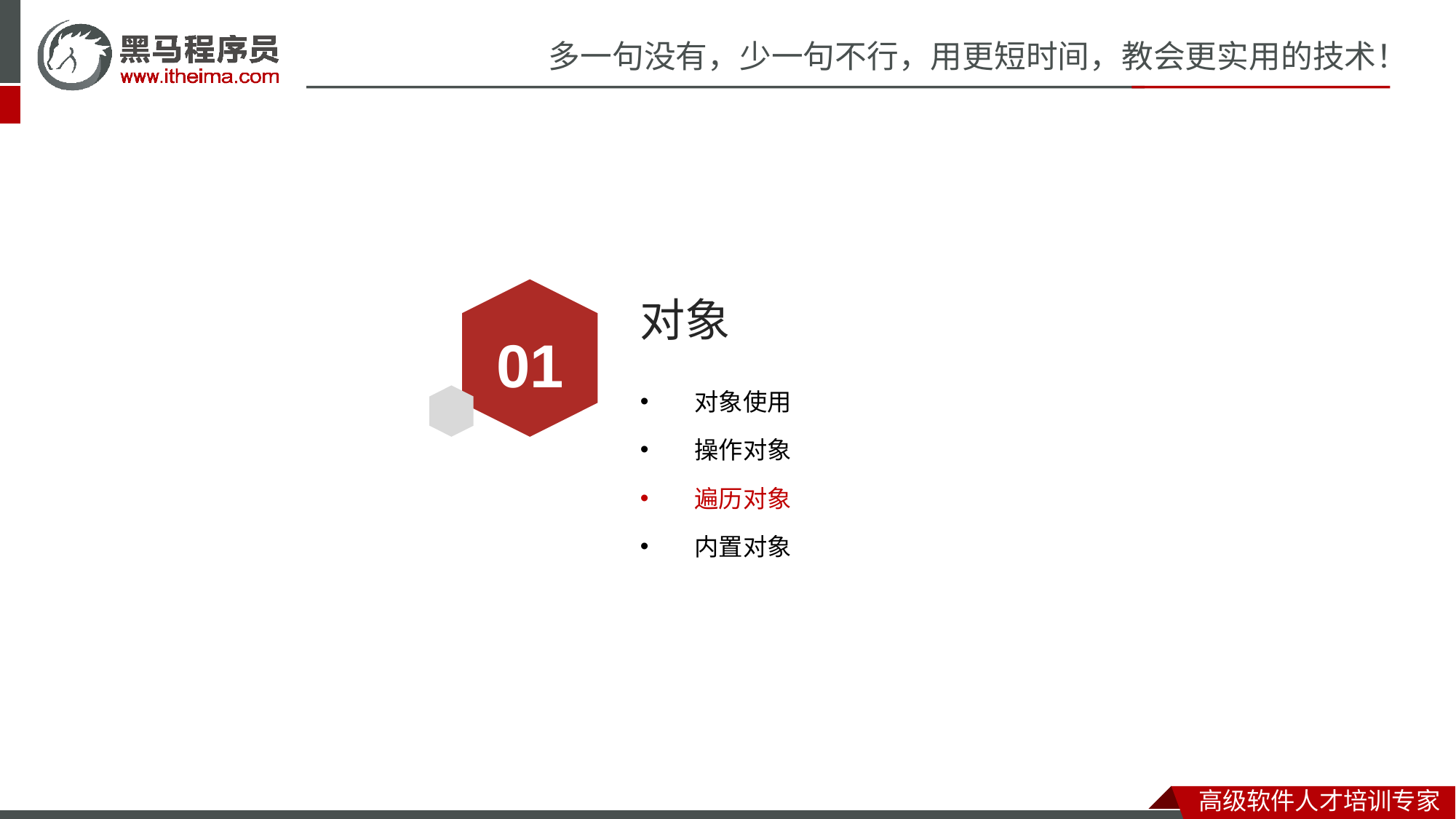

# 对象
01
对象使用
操作对象
遍历对象
内置对象